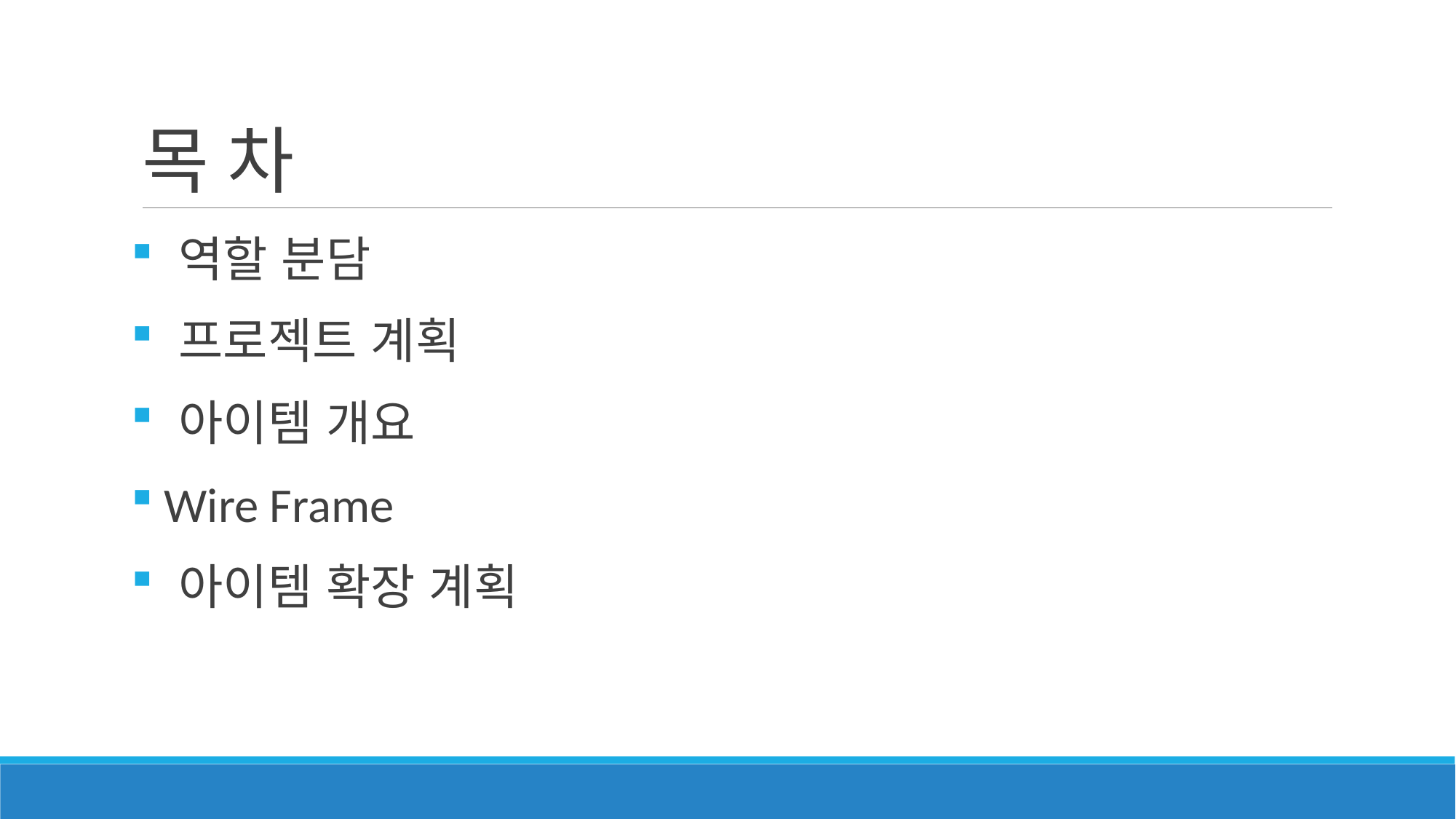

# 목 차
 역할 분담
 프로젝트 계획
 아이템 개요
 Wire Frame
 아이템 확장 계획